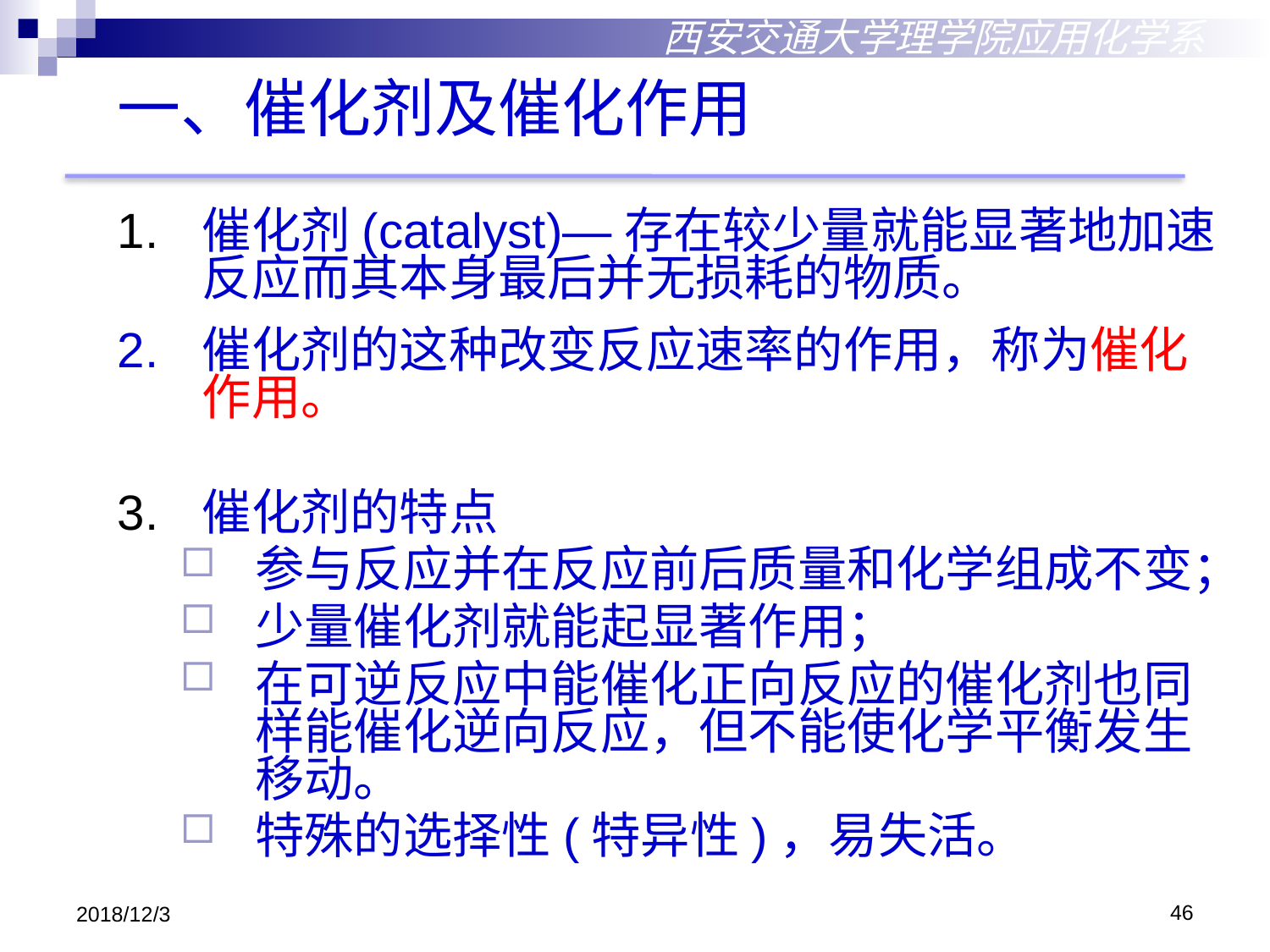

西安交通大学理学院应用化学系
一、催化剂及催化作用

催化剂(catalyst)—存在较少量就能显著地加速反应而其本身最后并无损耗的物质。
催化剂的这种改变反应速率的作用，称为催化作用。

催化剂的特点
参与反应并在反应前后质量和化学组成不变；
少量催化剂就能起显著作用；
在可逆反应中能催化正向反应的催化剂也同样能催化逆向反应，但不能使化学平衡发生移动。
特殊的选择性(特异性)，易失活。

2018/12/3
46